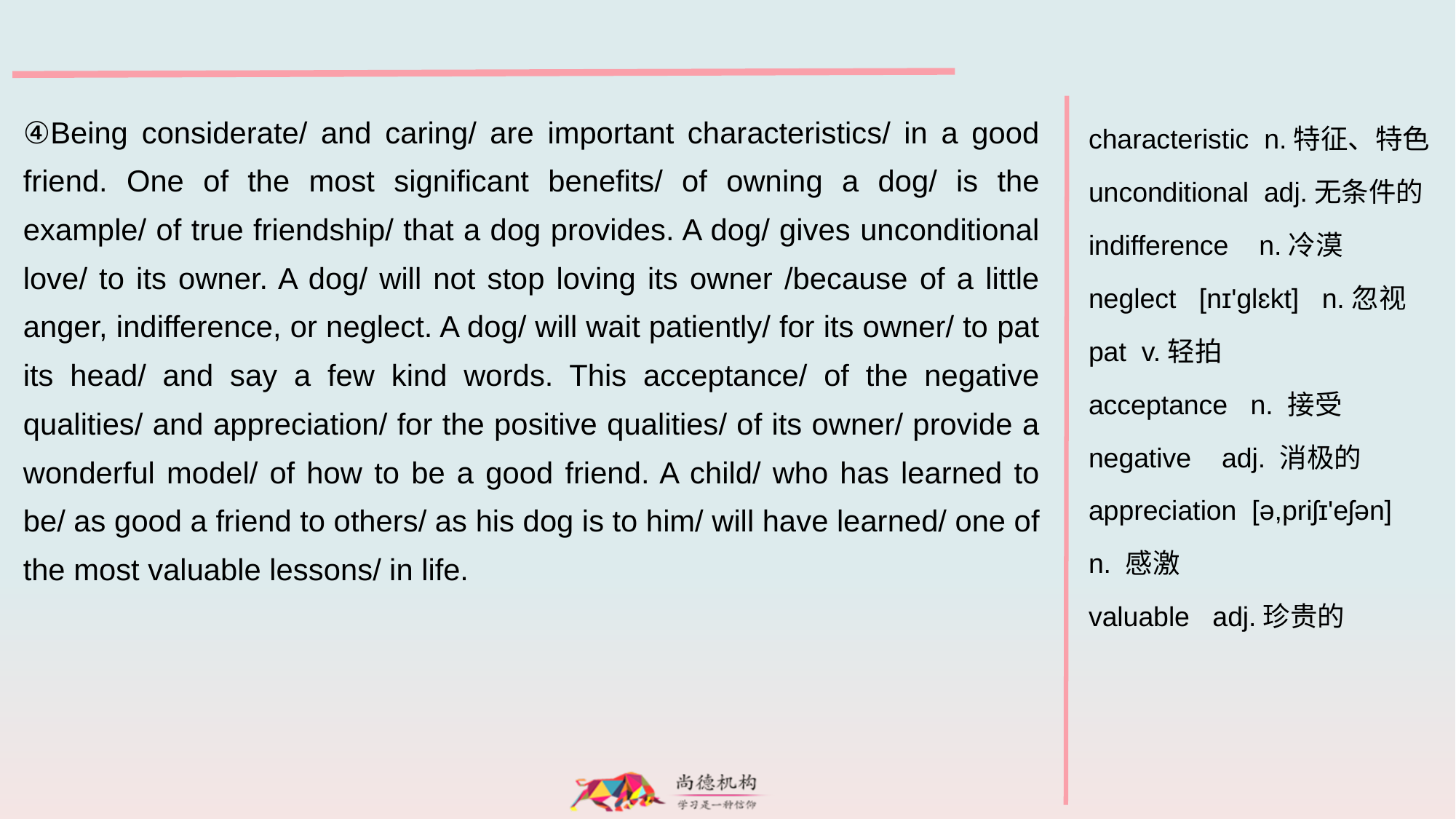

④Being considerate/ and caring/ are important characteristics/ in a good friend. One of the most significant benefits/ of owning a dog/ is the example/ of true friendship/ that a dog provides. A dog/ gives unconditional love/ to its owner. A dog/ will not stop loving its owner /because of a little anger, indifference, or neglect. A dog/ will wait patiently/ for its owner/ to pat its head/ and say a few kind words. This acceptance/ of the negative qualities/ and appreciation/ for the positive qualities/ of its owner/ provide a wonderful model/ of how to be a good friend. A child/ who has learned to be/ as good a friend to others/ as his dog is to him/ will have learned/ one of the most valuable lessons/ in life.
characteristic  n.特征、特色
unconditional  adj.无条件的
indifference    n.冷漠
neglect   [nɪ'glɛkt]   n.忽视
pat  v.轻拍
acceptance   n. 接受
negative    adj. 消极的
appreciation  [ə,priʃɪ'eʃən]
n. 感激
valuable   adj.珍贵的